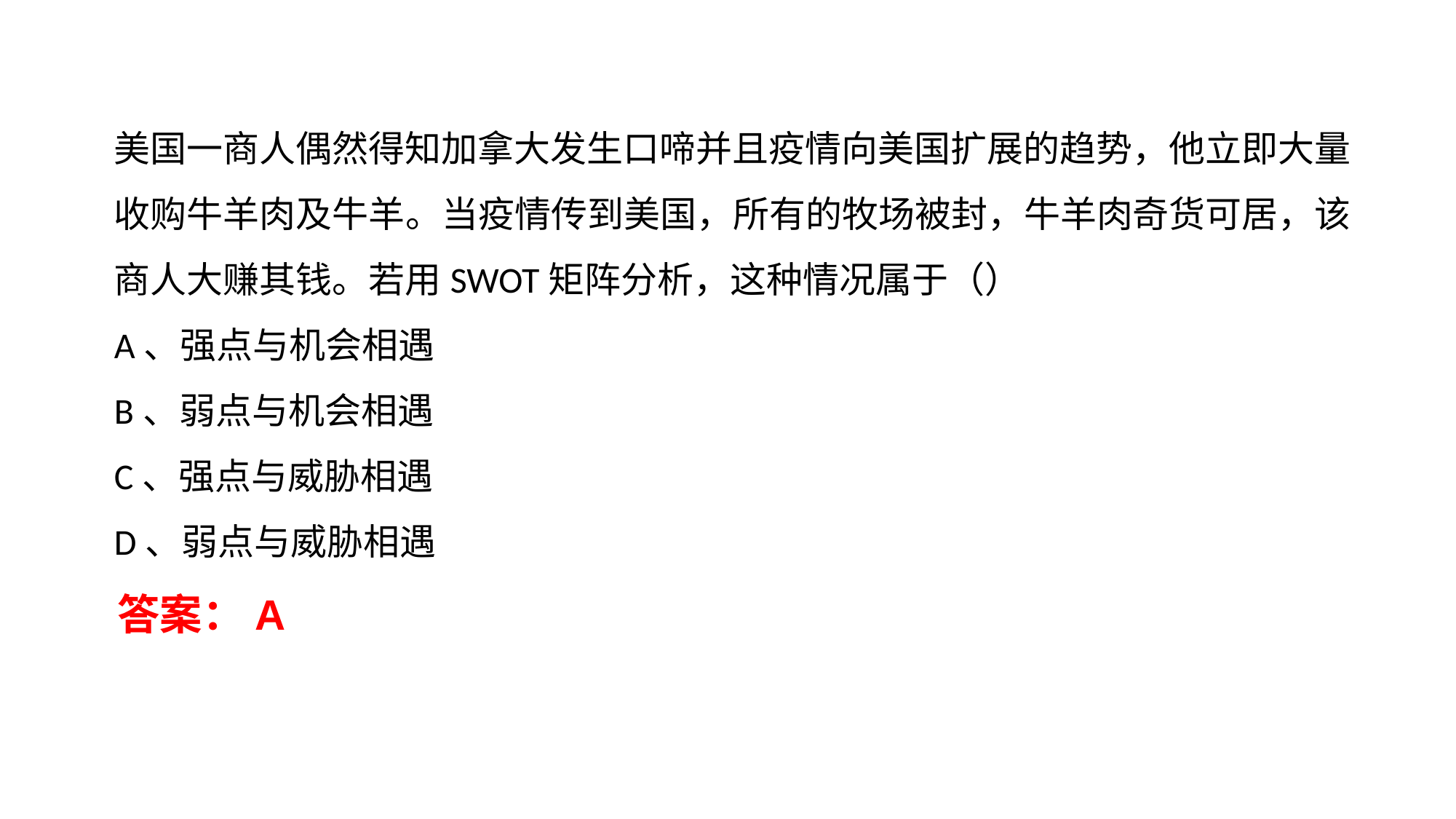

美国一商人偶然得知加拿大发生口啼并且疫情向美国扩展的趋势，他立即大量收购牛羊肉及牛羊。当疫情传到美国，所有的牧场被封，牛羊肉奇货可居，该商人大赚其钱。若用SWOT矩阵分析，这种情况属于（）
A、强点与机会相遇
B、弱点与机会相遇
C、强点与威胁相遇
D、弱点与威胁相遇

答案：A